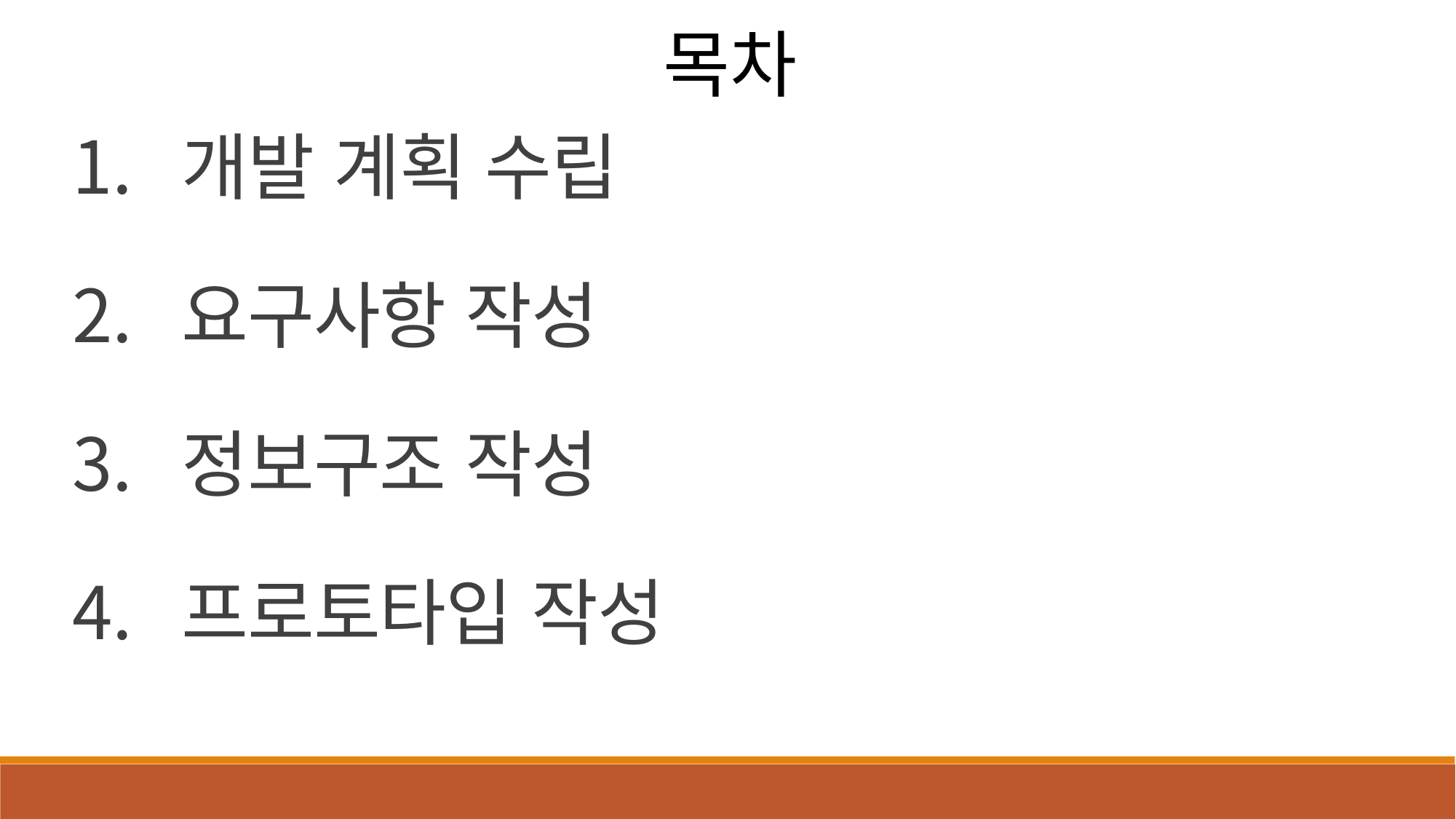

목차
개발 계획 수립

요구사항 작성

정보구조 작성

프로토타입 작성